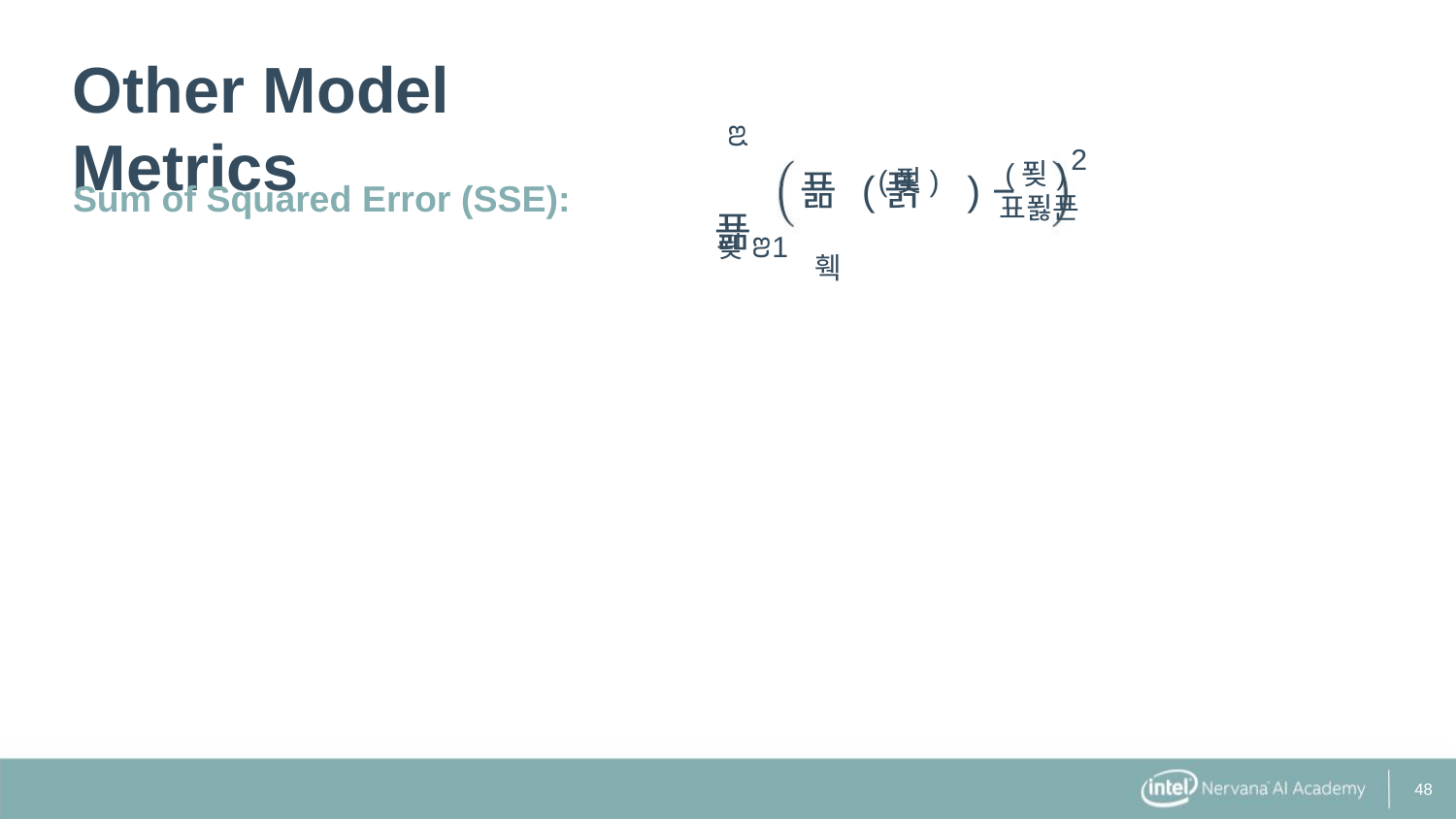

Other Model Metrics
ꢃ
2
(푖)
표푏푠
(푖)
Sum of Squared Error (SSE):
  푦 (푥 ) − 푦
훽
푖ꢂ1
48